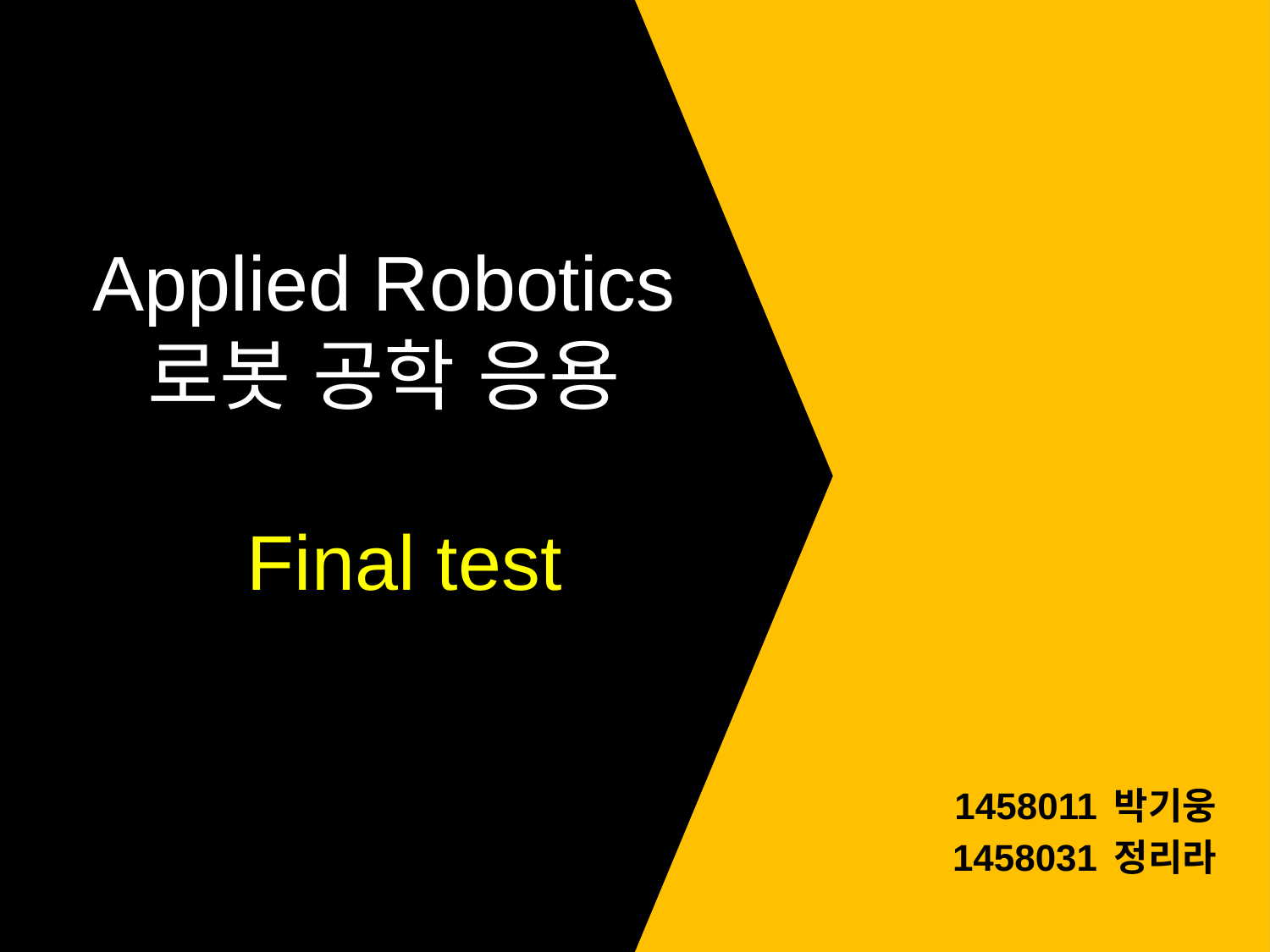

# Applied Robotics 로봇 공학 응용 Final test
1458011 박기웅
1458031 정리라